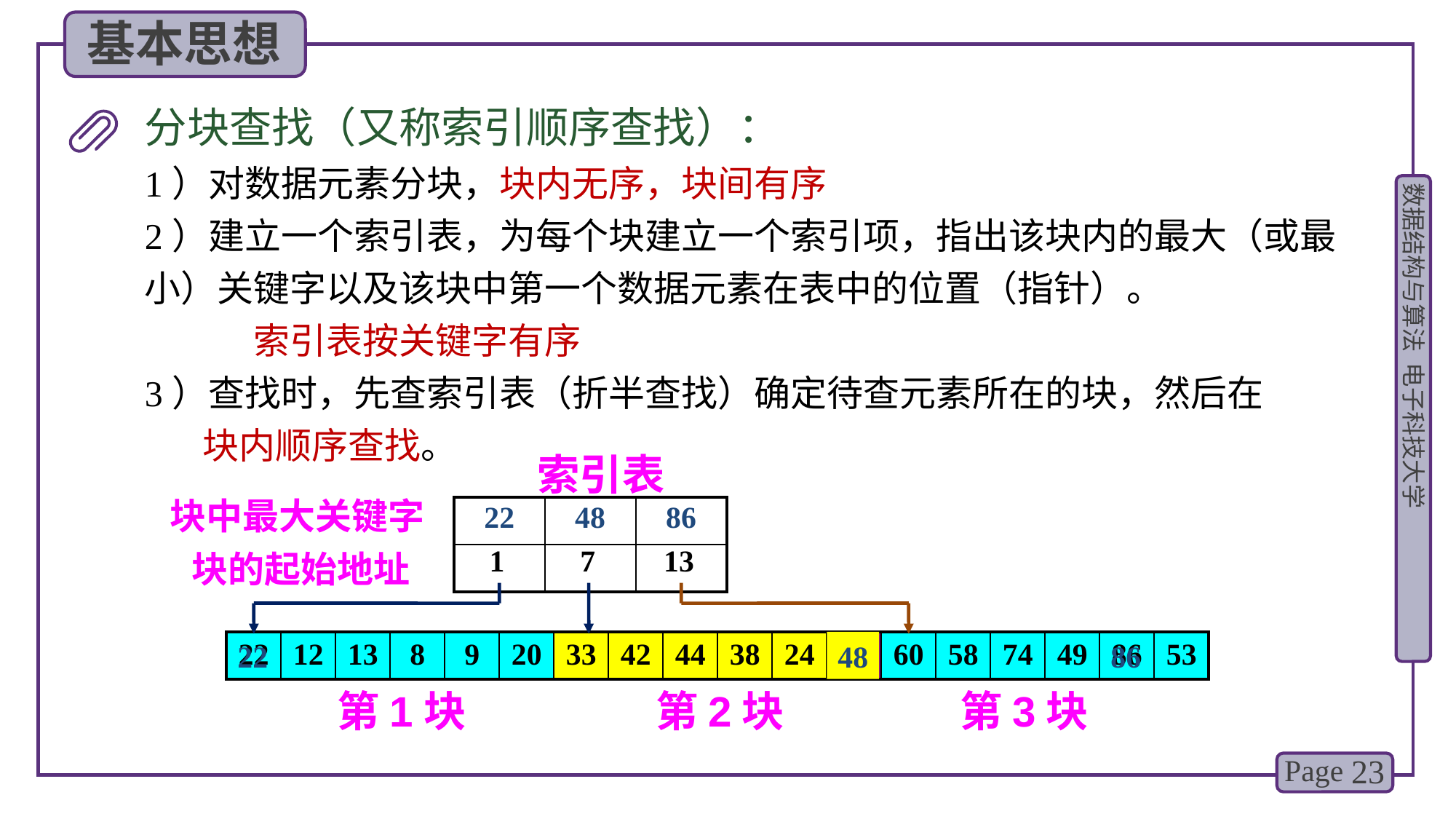

基本思想

分块查找（又称索引顺序查找）：
1）对数据元素分块，块内无序，块间有序
2）建立一个索引表，为每个块建立一个索引项，指出该块内的最大（或最小）关键字以及该块中第一个数据元素在表中的位置（指针）。
	索引表按关键字有序
3）查找时，先查索引表（折半查找）确定待查元素所在的块，然后在
      块内顺序查找。

索引表
块中最大关键字
| 22 | 48 | 86 |
| --- | --- | --- |
|  |  |  |
| --- | --- | --- |
|  |  |  |
| 1 | 7 | 13 |
| --- | --- | --- |
块的起始地址

22
48
86
| 22 | 12 | 13 | 8 | 9 | 20 | 33 | 42 | 44 | 38 | 24 | 48 | 60 | 58 | 74 | 49 | 86 | 53 |
| --- | --- | --- | --- | --- | --- | --- | --- | --- | --- | --- | --- | --- | --- | --- | --- | --- | --- |
第1块
第2块
第3块